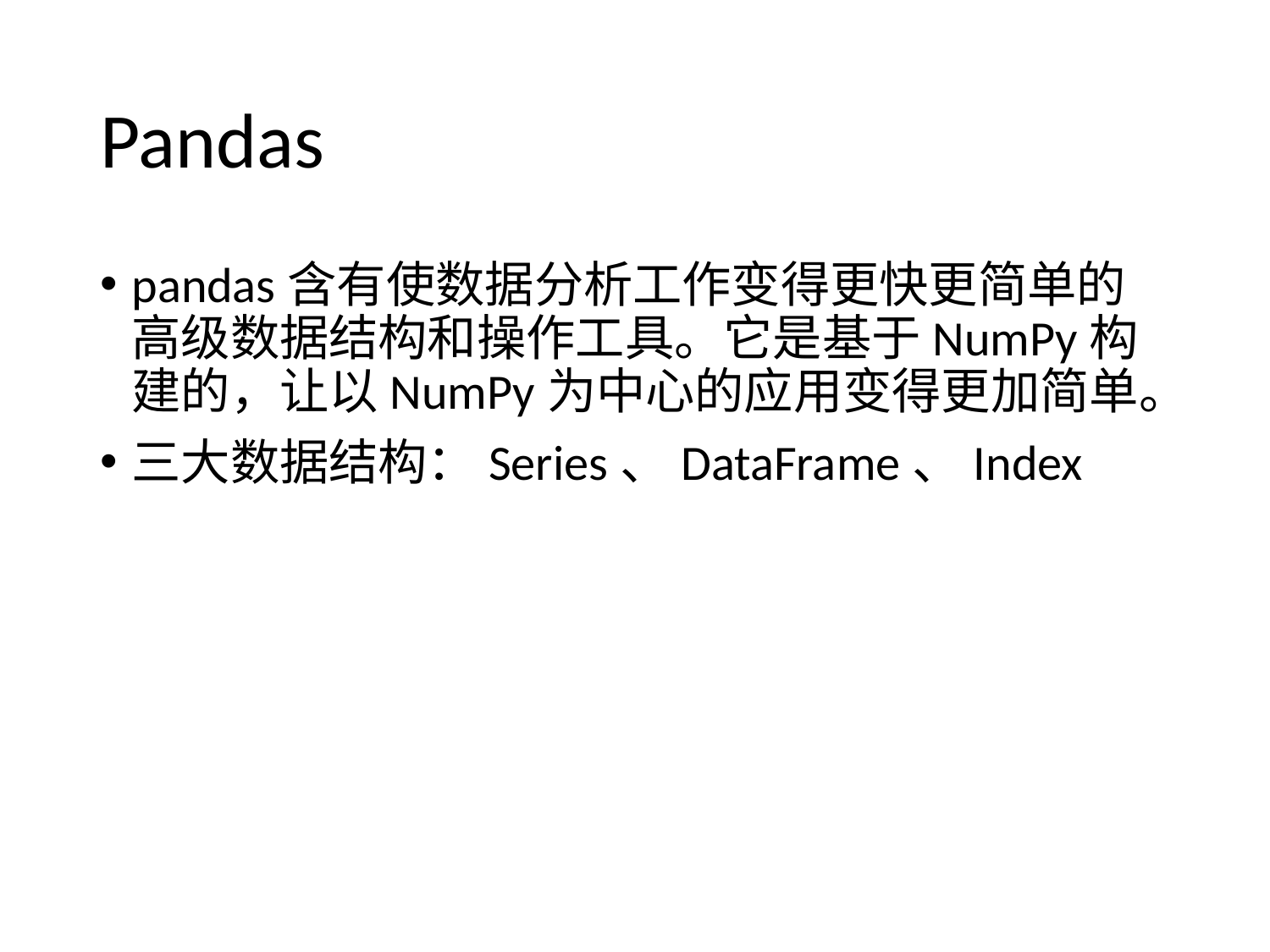

# Pandas
pandas含有使数据分析工作变得更快更简单的高级数据结构和操作工具。它是基于NumPy构建的，让以NumPy为中心的应用变得更加简单。
三大数据结构：Series、DataFrame、Index

2